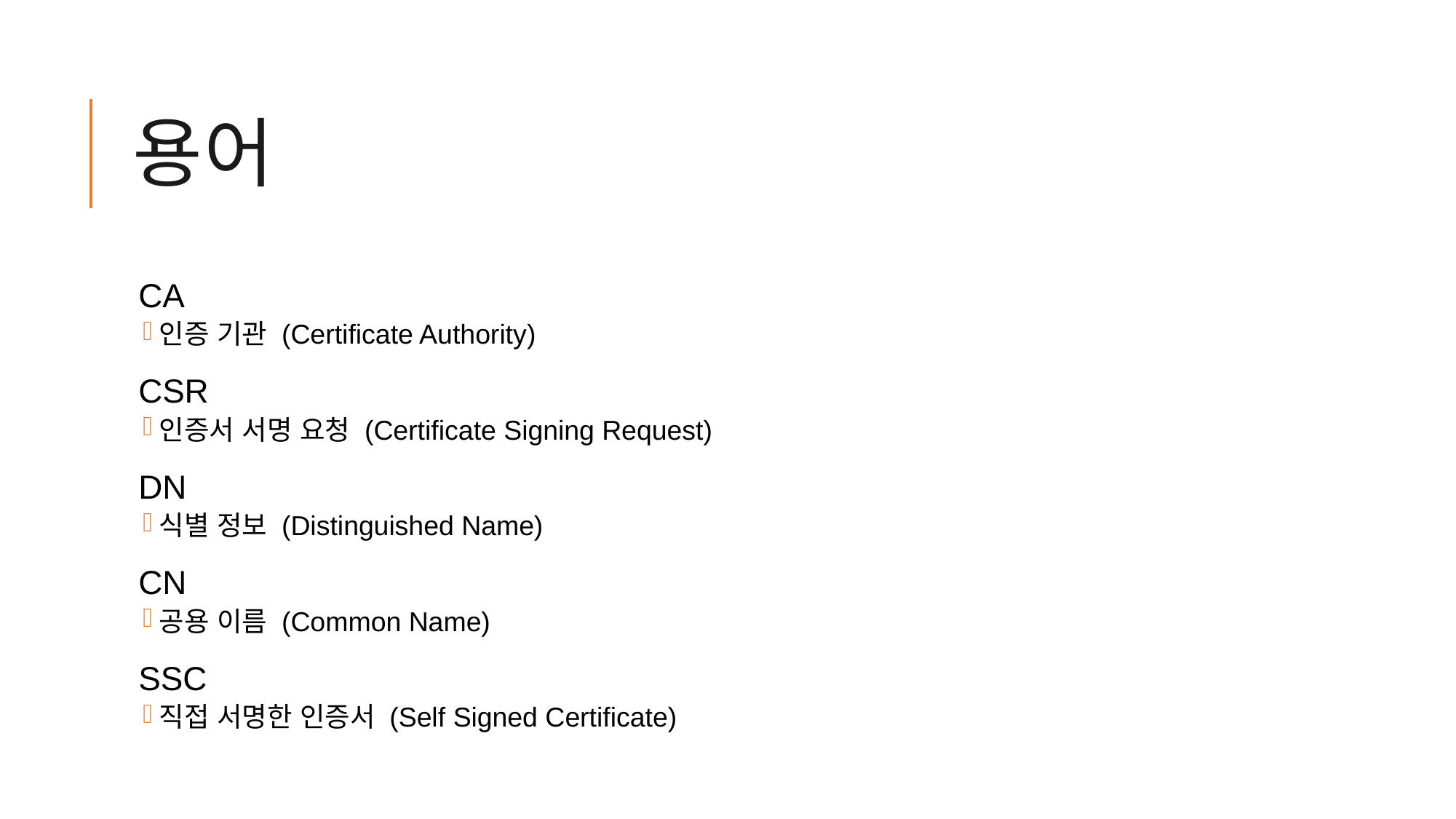

# 용어
CA
인증 기관 (Certificate Authority)
CSR
인증서 서명 요청 (Certificate Signing Request)
DN
식별 정보 (Distinguished Name)
CN
공용 이름 (Common Name)
SSC
직접 서명한 인증서 (Self Signed Certificate)